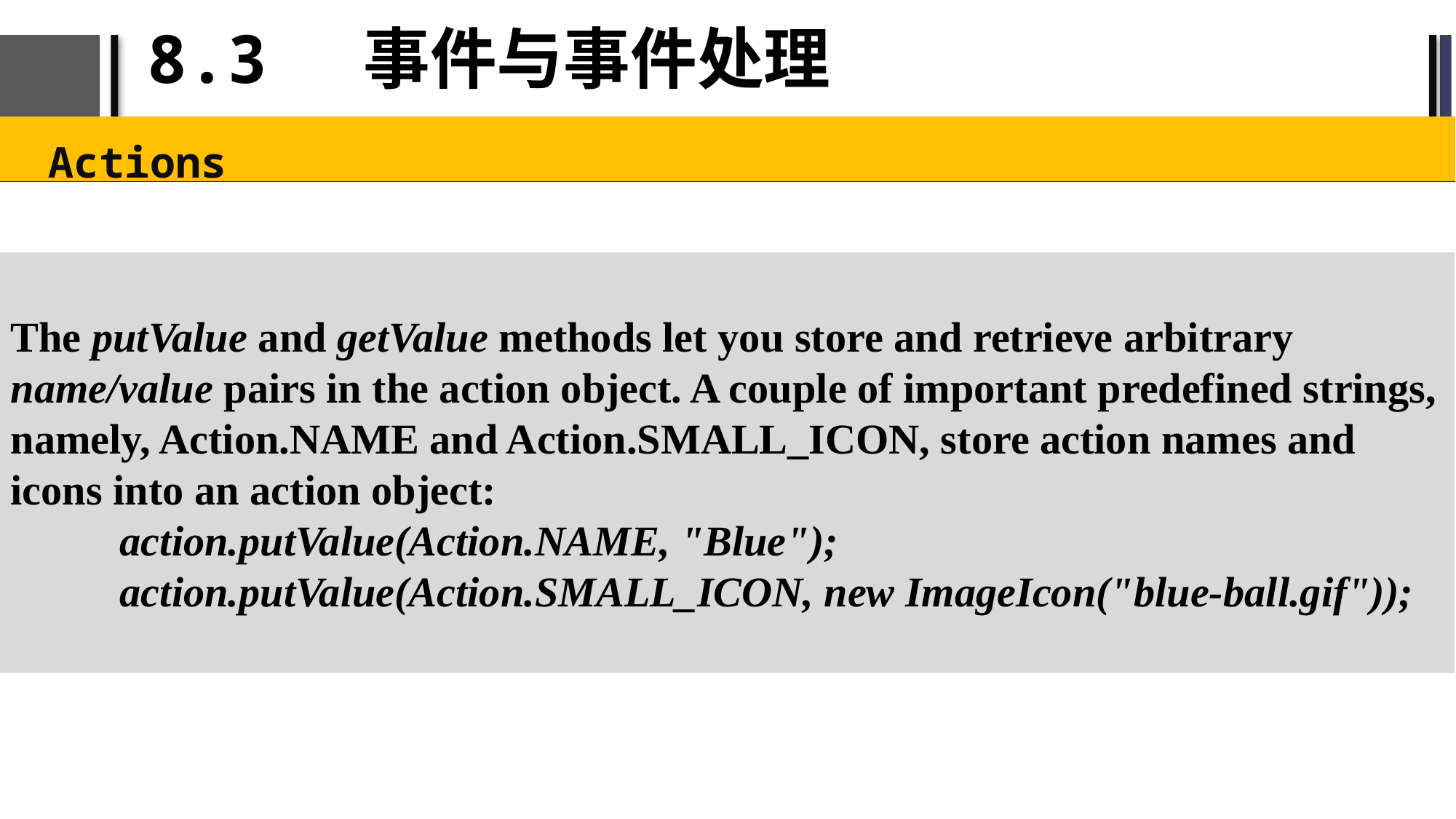

# 8.3  事件与事件处理

Actions

The putValue and getValue methods let you store and retrieve arbitrary name/value pairs in the action object. A couple of important predefined strings, namely, Action.NAME and Action.SMALL_ICON, store action names and icons into an action object:
	action.putValue(Action.NAME, "Blue");
	action.putValue(Action.SMALL_ICON, new ImageIcon("blue-ball.gif"));